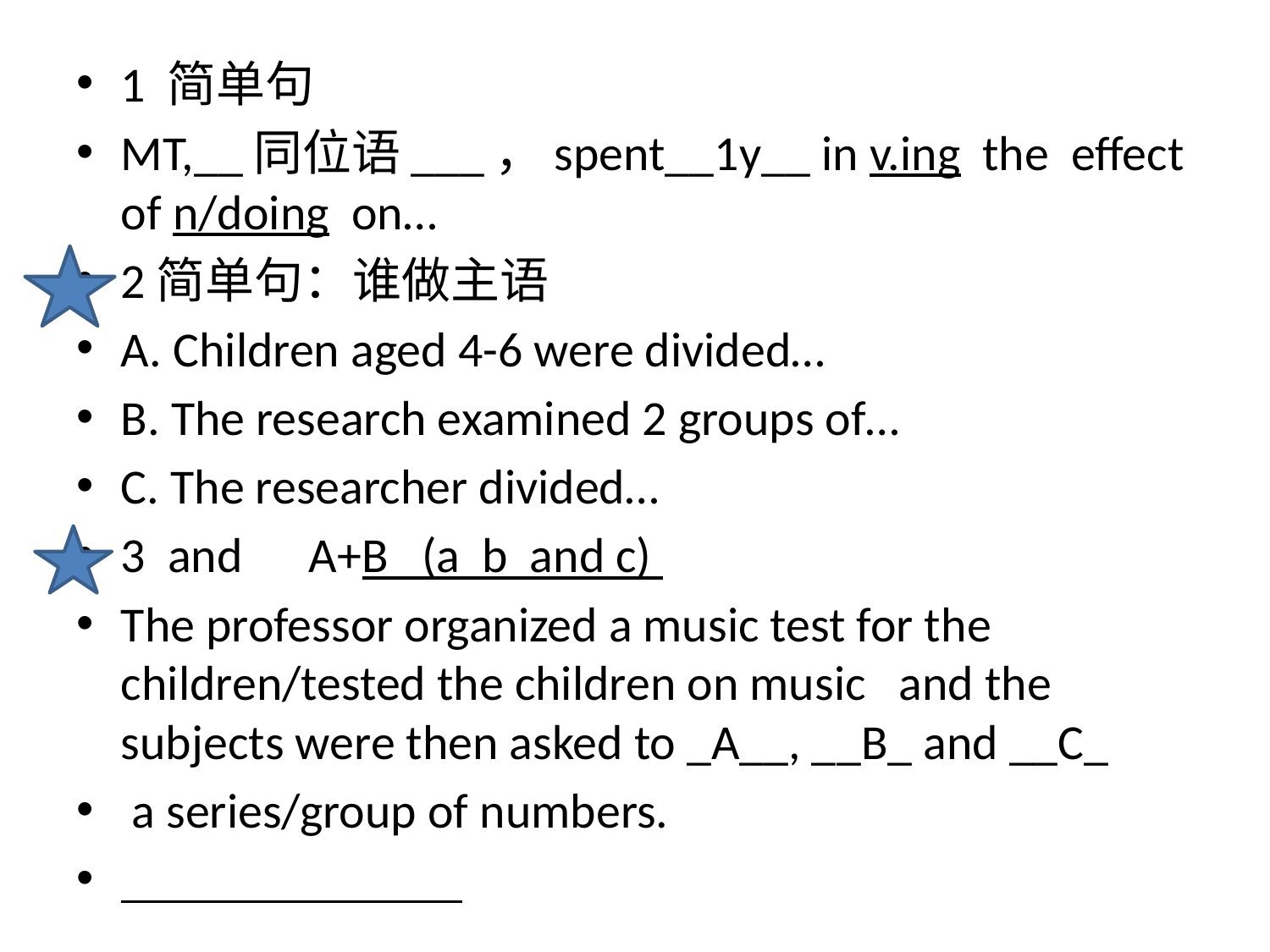

1 简单句
MT,__同位语___，spent__1y__ in v.ing  the  effect of n/doing  on…
2简单句：谁做主语
A. Children aged 4-6 were divided…
B. The research examined 2 groups of…
C. The researcher divided…
3  and      A+B   (a  b  and c)
The professor organized a music test for the children/tested the children on music   and the subjects were then asked to _A__, __B_ and __C_
 a series/group of numbers.